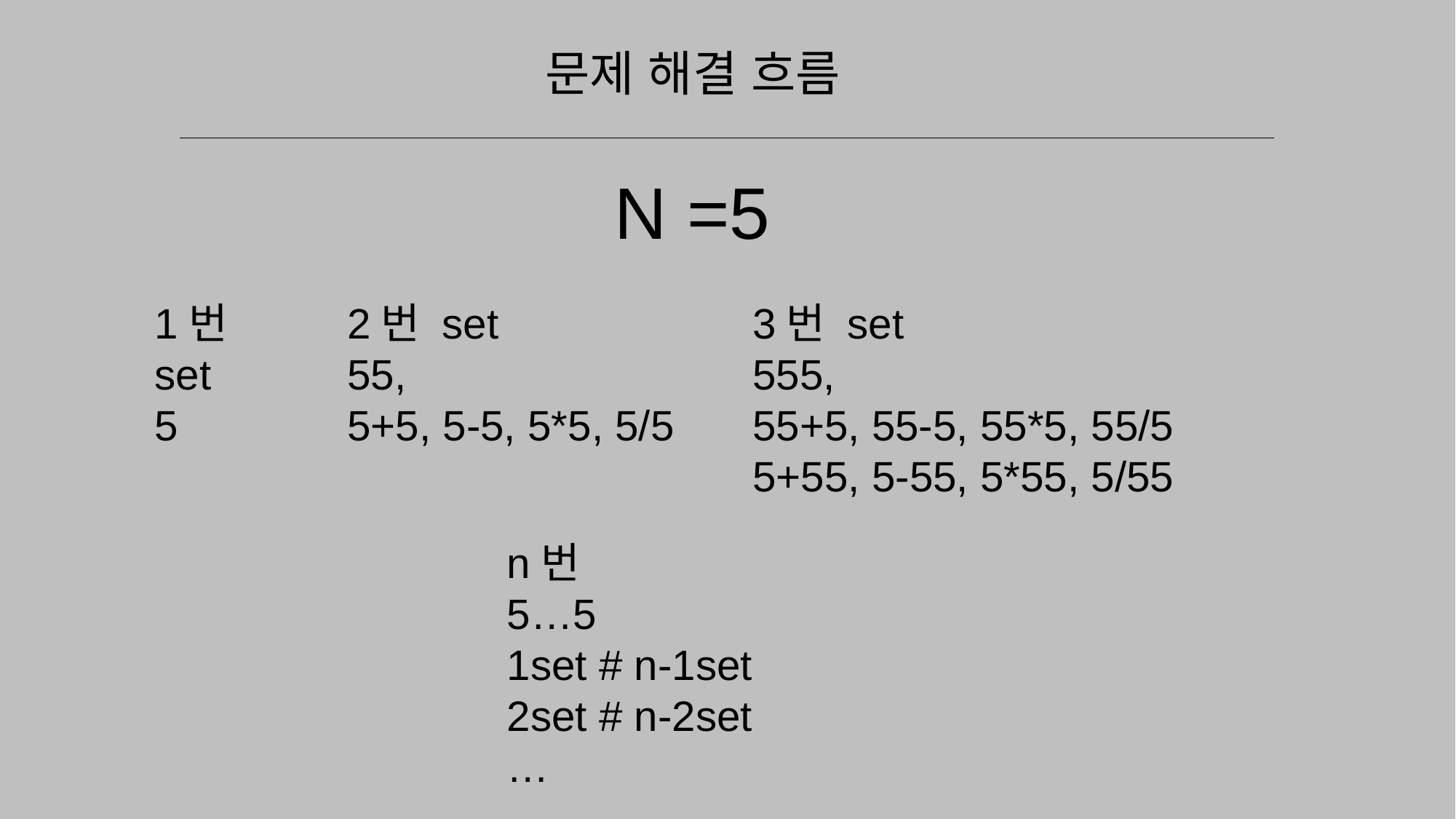

문제 해결 흐름
N =5
1번 set
5
2번 set
55,
5+5, 5-5, 5*5, 5/5
3번 set
555,
55+5, 55-5, 55*5, 55/5
5+55, 5-55, 5*55, 5/55
n번
5…5
1set # n-1set
2set # n-2set
…